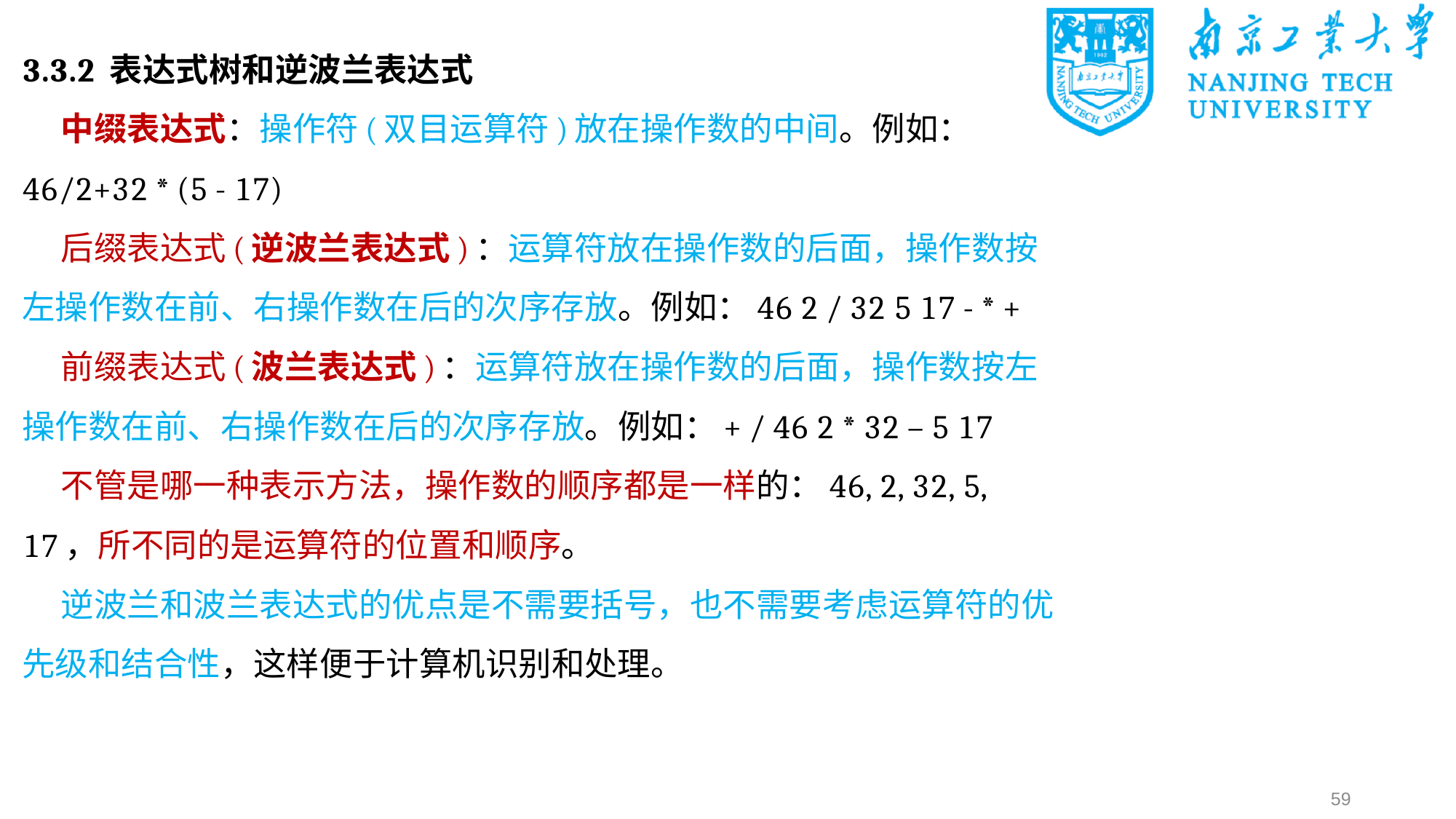

3.3.2 表达式树和逆波兰表达式
中缀表达式：操作符(双目运算符)放在操作数的中间。例如：46/2+32 * (5 - 17)
后缀表达式(逆波兰表达式)：运算符放在操作数的后面，操作数按左操作数在前、右操作数在后的次序存放。例如：46 2 / 32 5 17 - * +
前缀表达式(波兰表达式)：运算符放在操作数的后面，操作数按左操作数在前、右操作数在后的次序存放。例如：+ / 46 2 * 32 – 5 17
不管是哪一种表示方法，操作数的顺序都是一样的：46, 2, 32, 5, 17，所不同的是运算符的位置和顺序。
逆波兰和波兰表达式的优点是不需要括号，也不需要考虑运算符的优先级和结合性，这样便于计算机识别和处理。
59